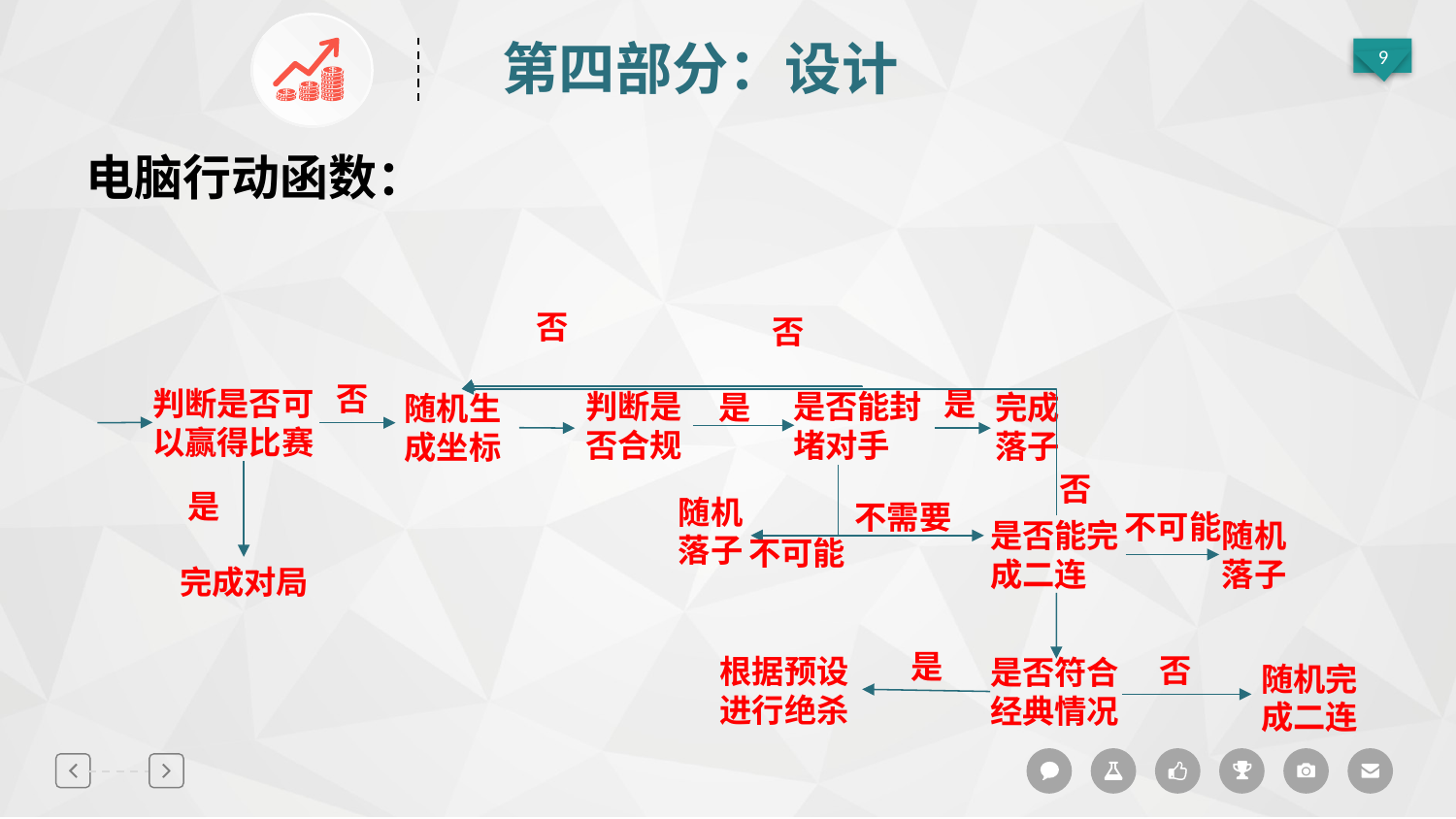

第四部分：设计
电脑行动函数：
否
否
否
判断是否可以赢得比赛
是
是否能封堵对手
判断是否合规
完成落子
是
随机生成坐标
否
是
随机落子
不需要
不可能
是否能完成二连
随机落子
不可能
完成对局
是
否
根据预设进行绝杀
是否符合经典情况
随机完成二连